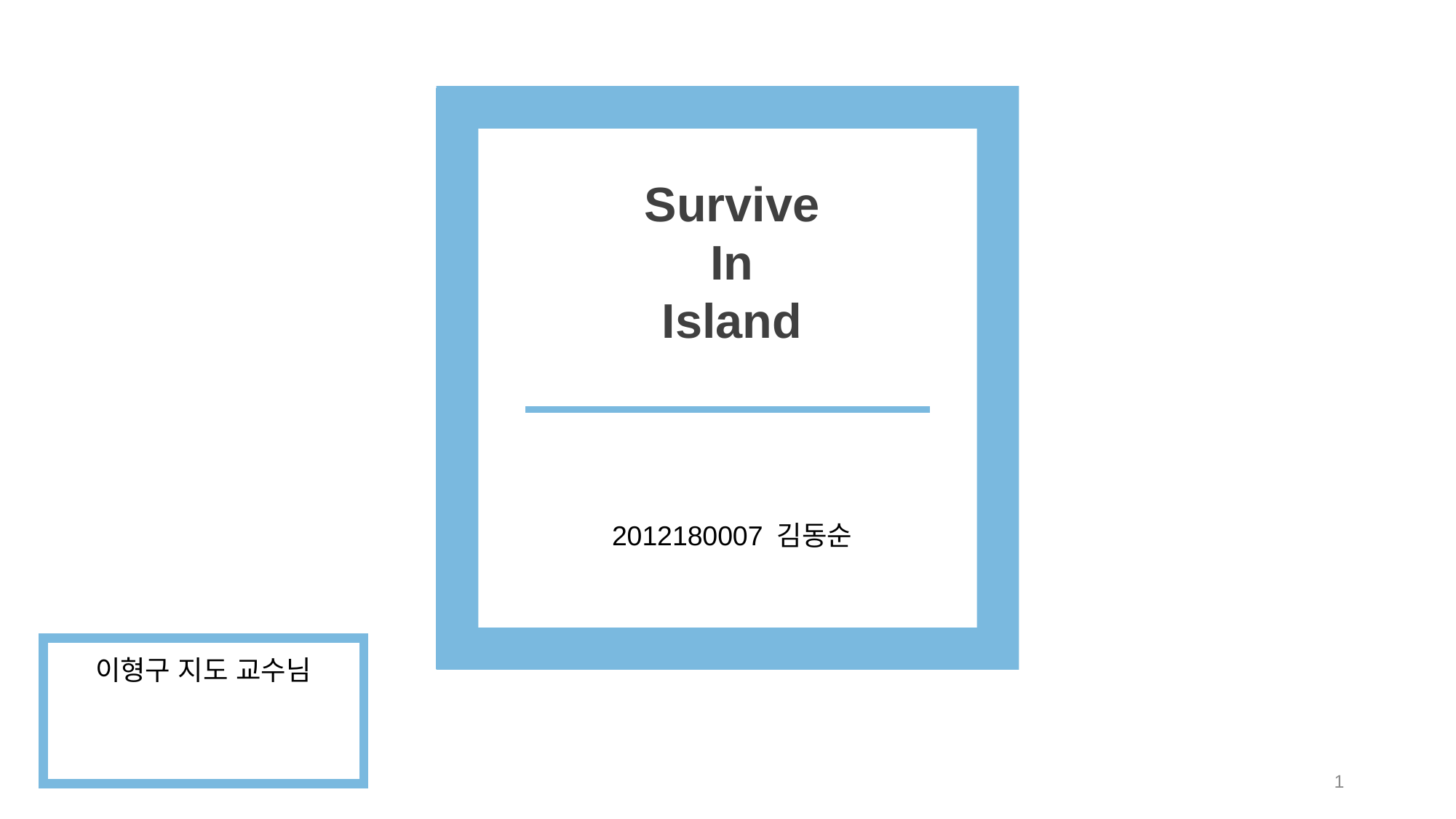

Survive
In
Island
2012180007 김동순

이형구 지도 교수님
1